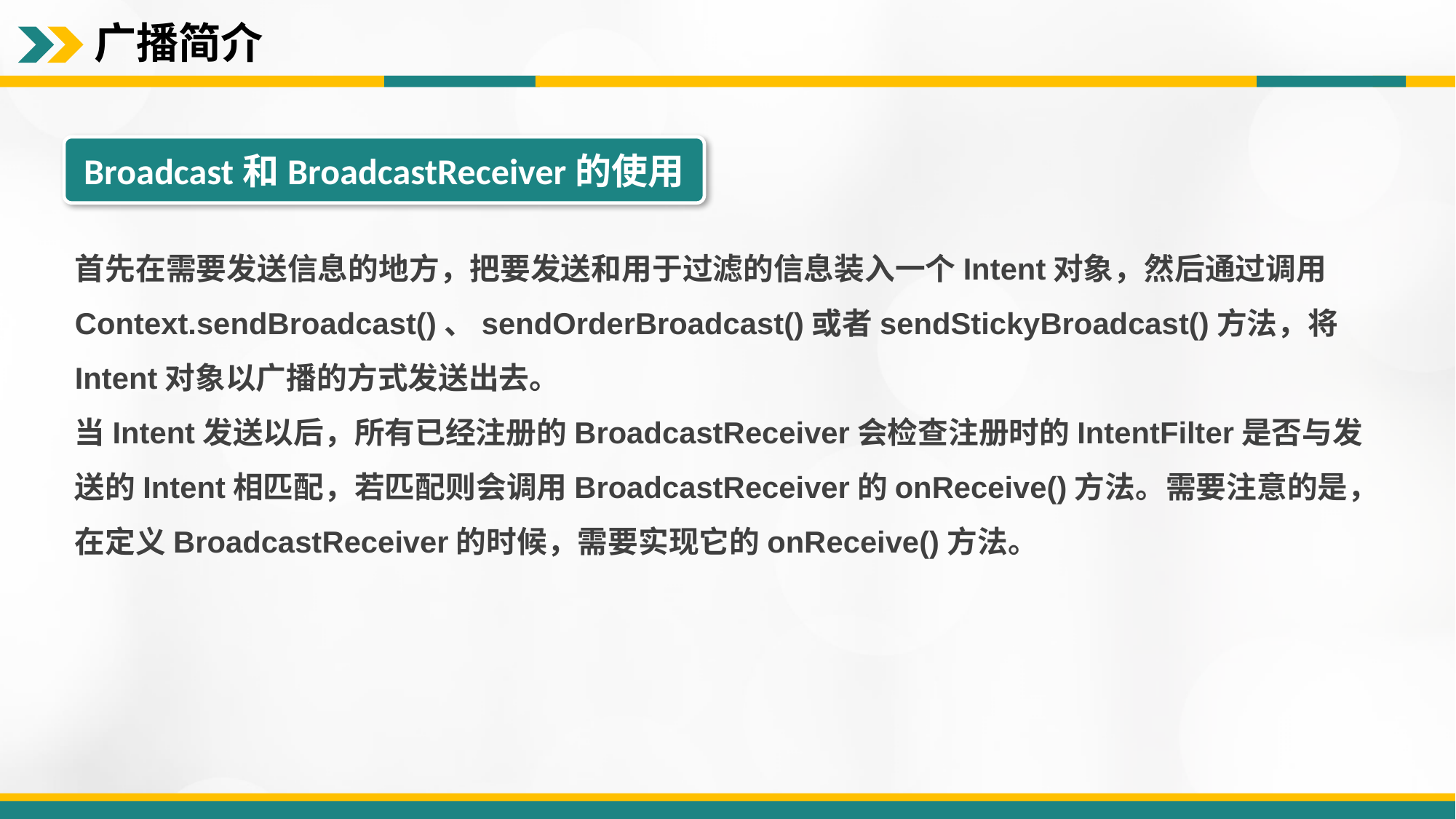

# 广播简介
Broadcast和BroadcastReceiver的使用
首先在需要发送信息的地方，把要发送和用于过滤的信息装入一个Intent对象，然后通过调用Context.sendBroadcast()、sendOrderBroadcast()或者sendStickyBroadcast()方法，将Intent对象以广播的方式发送出去。
当Intent发送以后，所有已经注册的BroadcastReceiver会检查注册时的IntentFilter是否与发送的Intent相匹配，若匹配则会调用BroadcastReceiver的onReceive()方法。需要注意的是，在定义BroadcastReceiver的时候，需要实现它的onReceive()方法。